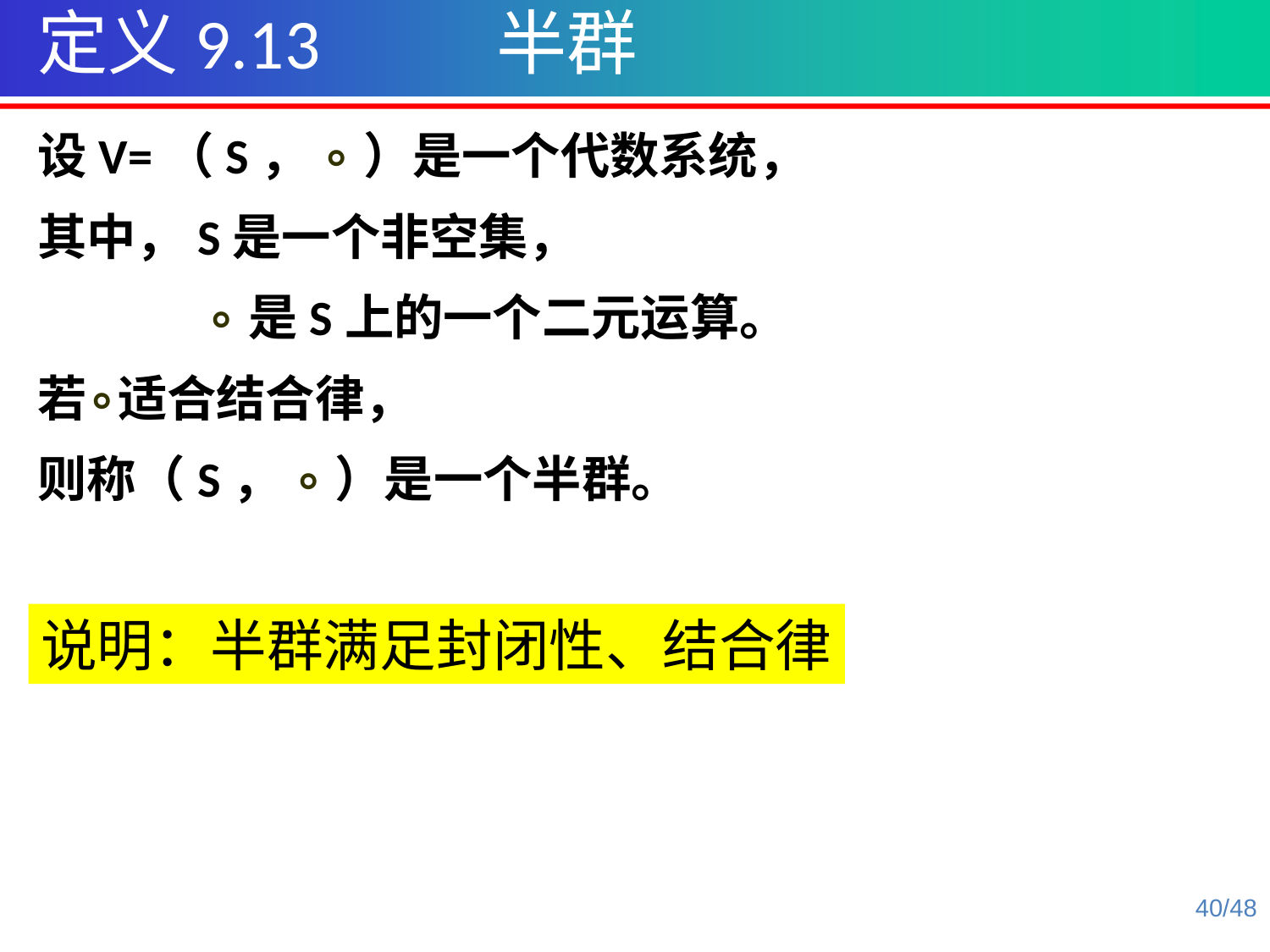

定义9.13          半群
设V=（S， ∘ ）是一个代数系统，
其中，S是一个非空集，
               ∘是S上的一个二元运算。
若∘适合结合律，
则称（S， ∘ ）是一个半群。
说明：半群满足封闭性、结合律
40/48